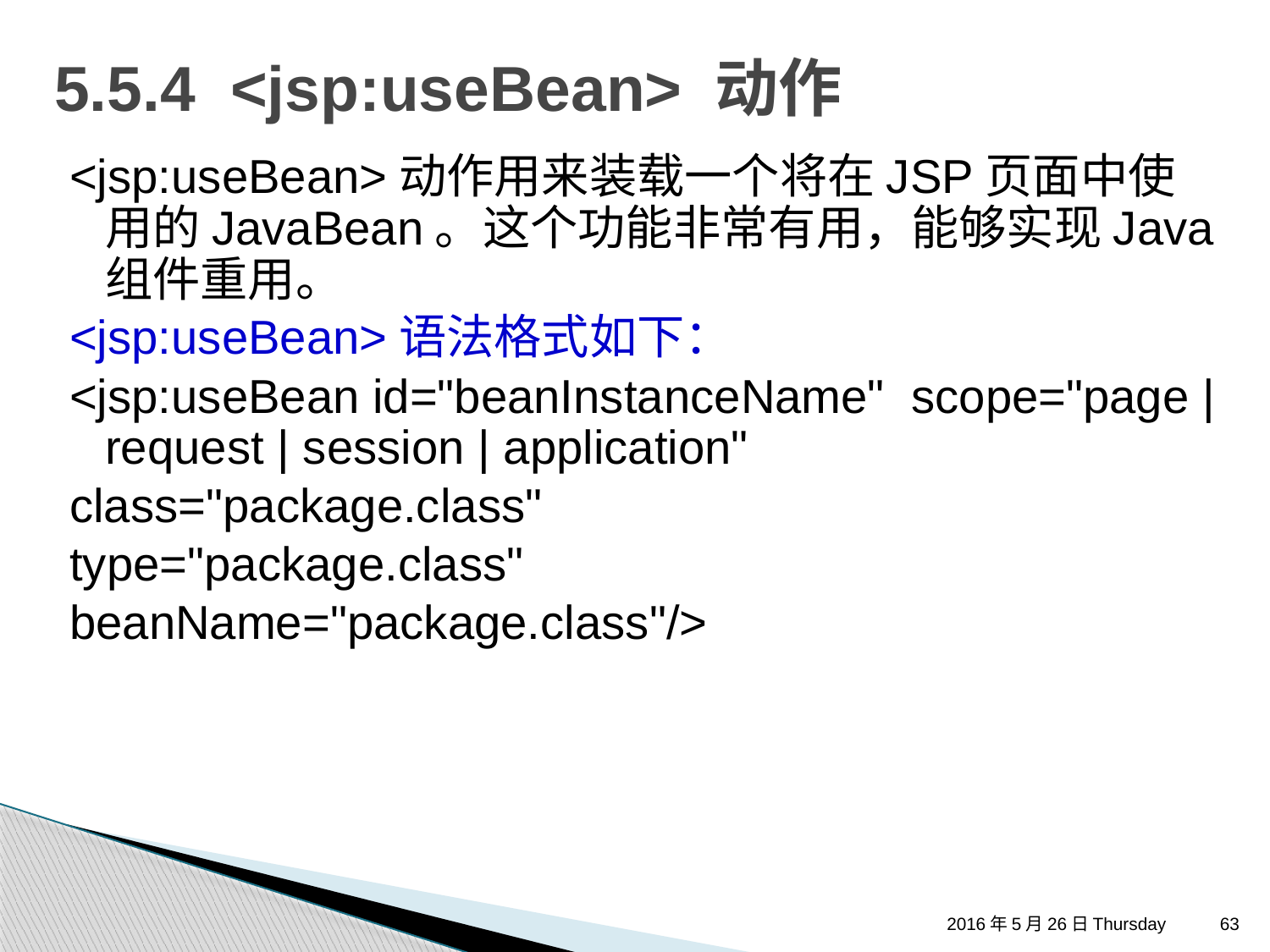

# 5.5.4  <jsp:useBean> 动作
<jsp:useBean>动作用来装载一个将在JSP页面中使用的JavaBean。这个功能非常有用，能够实现Java组件重用。
<jsp:useBean>语法格式如下：
<jsp:useBean id="beanInstanceName"  scope="page | request | session | application"
class="package.class"
type="package.class"
beanName="package.class"/>
2016年5月26日Thursday
63